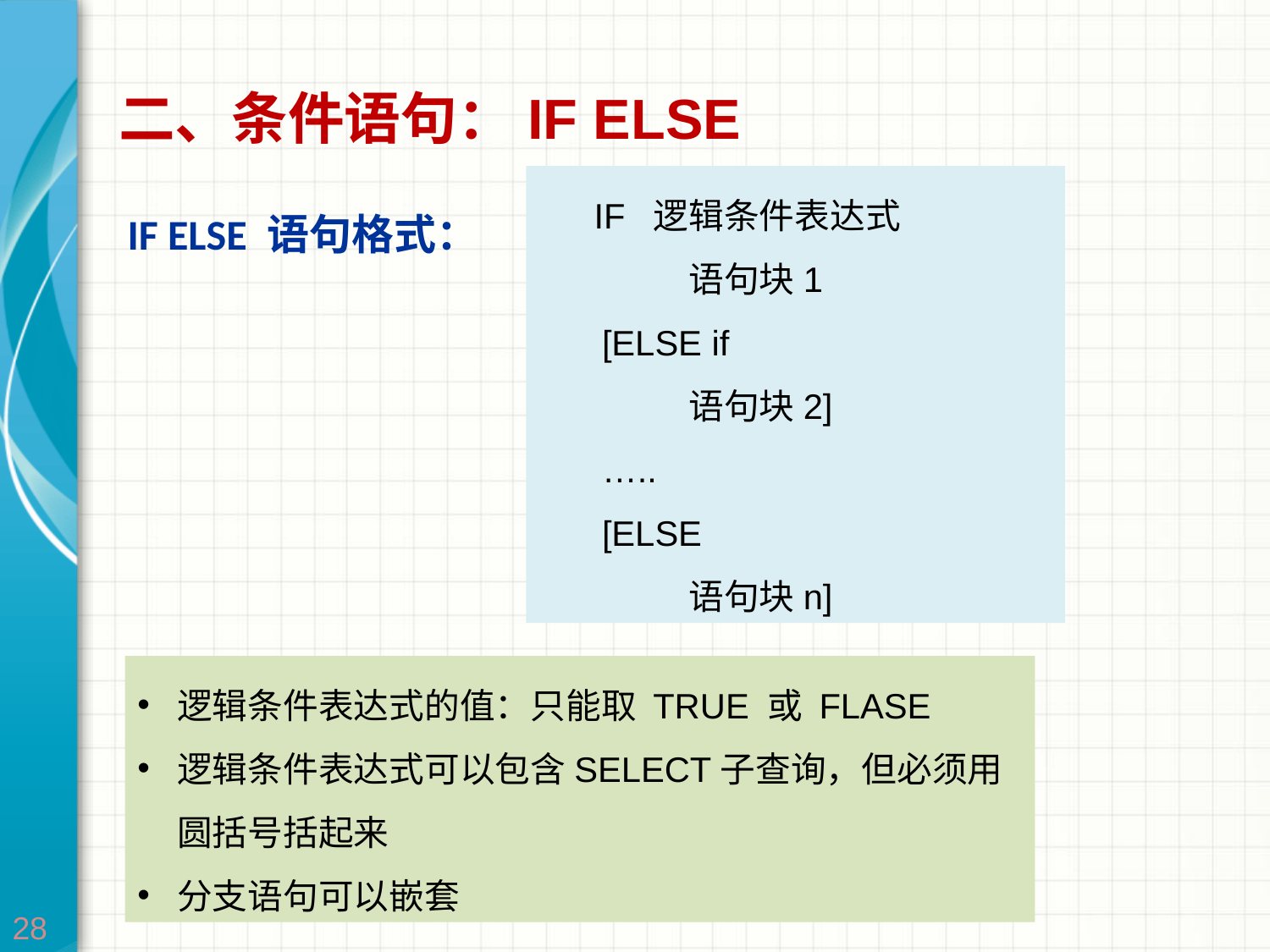

# 二、条件语句：IF ELSE
IF  逻辑条件表达式
          语句块1
[ELSE if
          语句块2]
…..
[ELSE
          语句块n]
IF ELSE 语句格式：
逻辑条件表达式的值：只能取 TRUE 或 FLASE
逻辑条件表达式可以包含SELECT子查询，但必须用圆括号括起来
分支语句可以嵌套
28